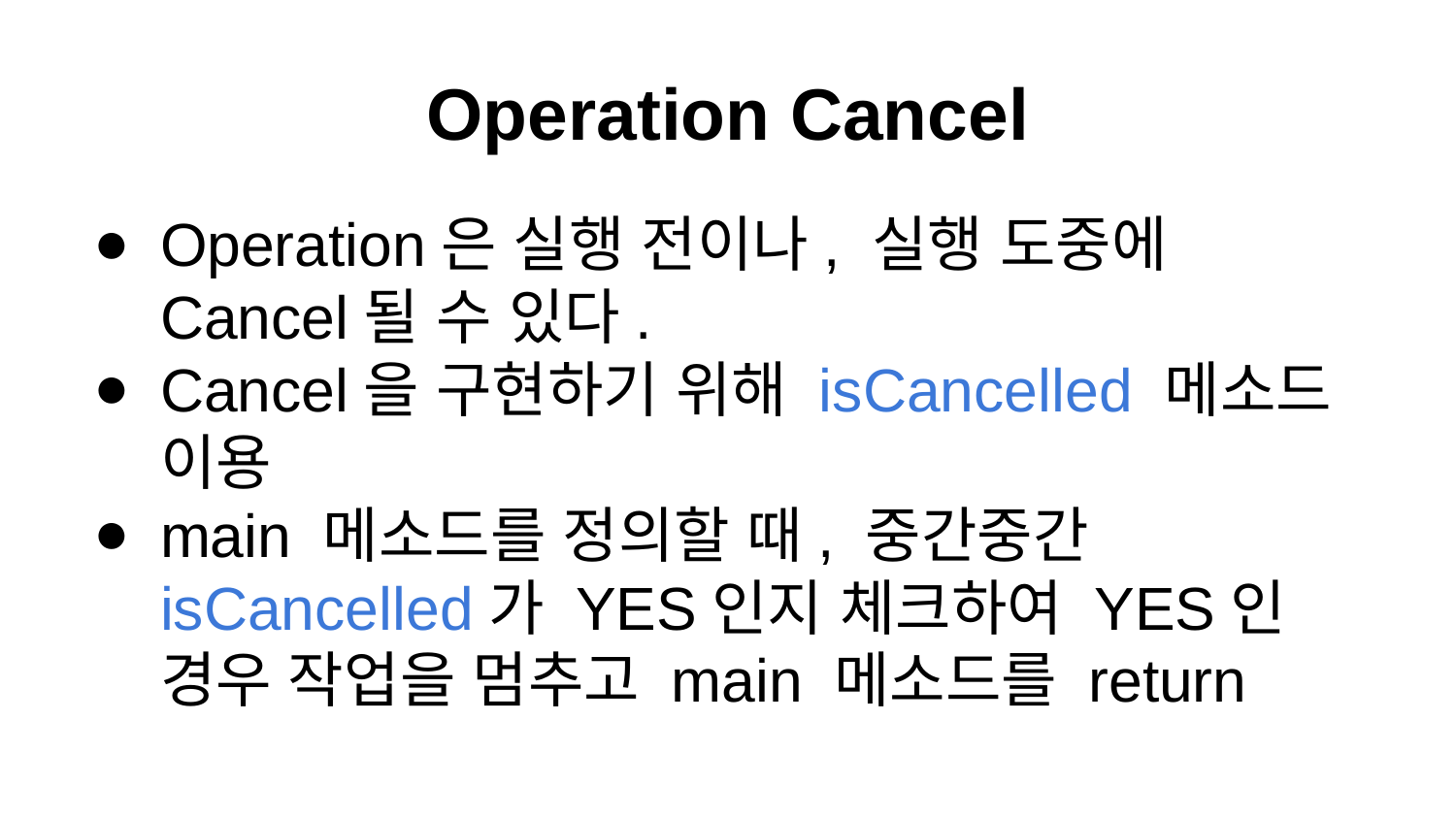

# Operation Cancel
Operation은 실행 전이나, 실행 도중에 Cancel될 수 있다.
Cancel을 구현하기 위해 isCancelled 메소드 이용
main 메소드를 정의할 때, 중간중간 isCancelled가 YES인지 체크하여 YES인 경우 작업을 멈추고 main 메소드를 return